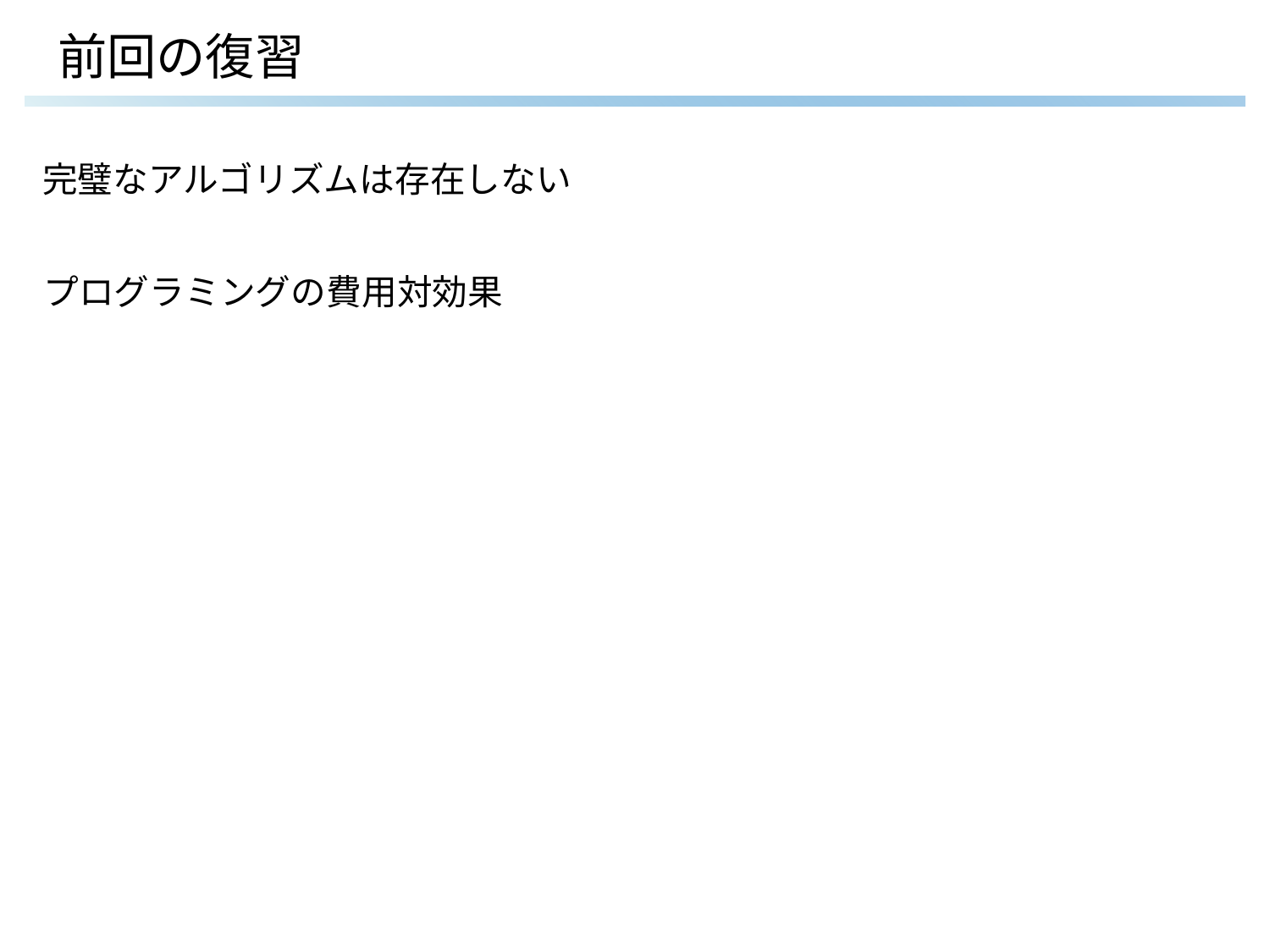

# 前回の復習
完璧なアルゴリズムは存在しない
プログラミングの費用対効果